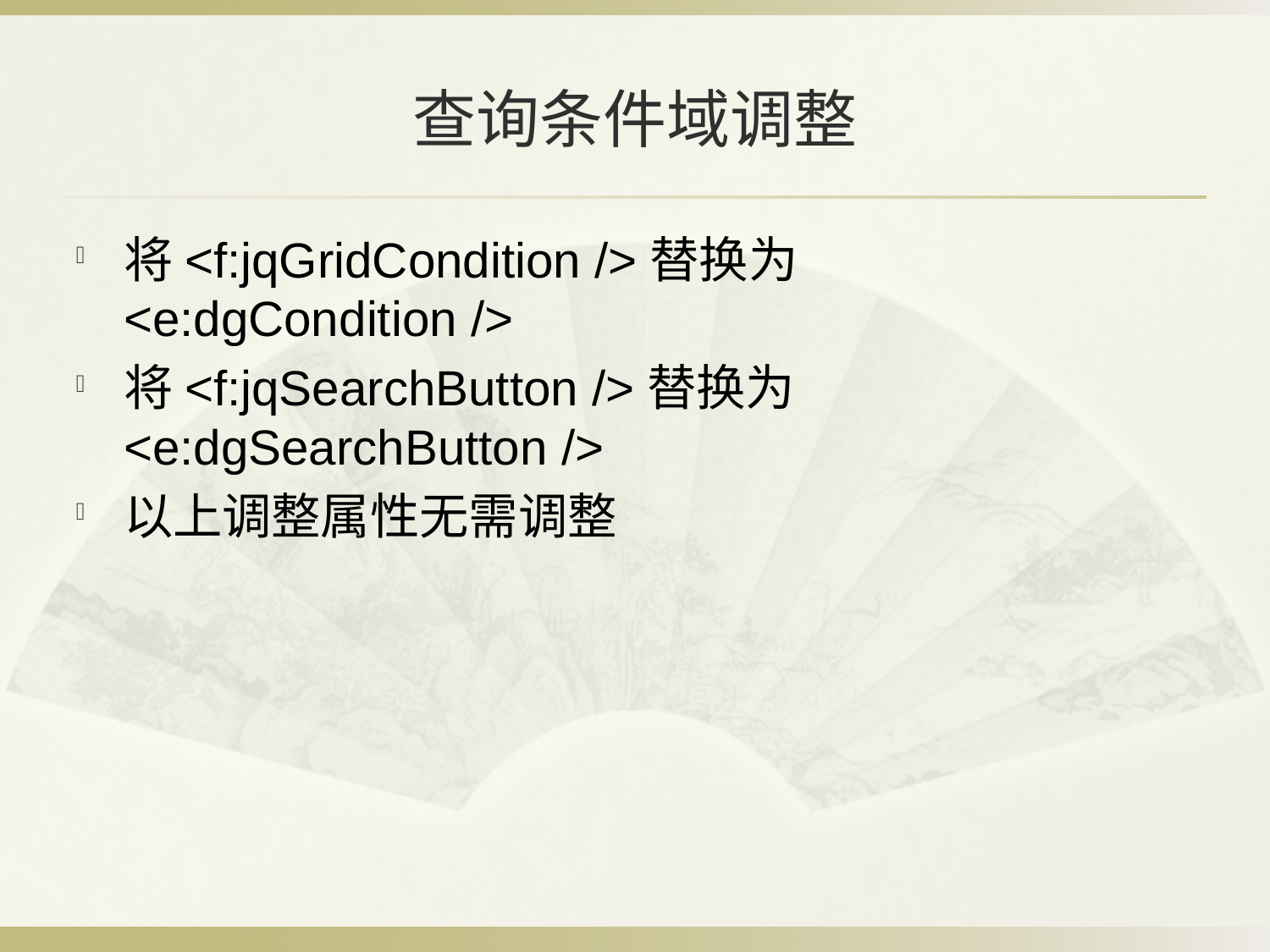

# 查询条件域调整
将<f:jqGridCondition />替换为<e:dgCondition />
将<f:jqSearchButton />替换为<e:dgSearchButton />
以上调整属性无需调整